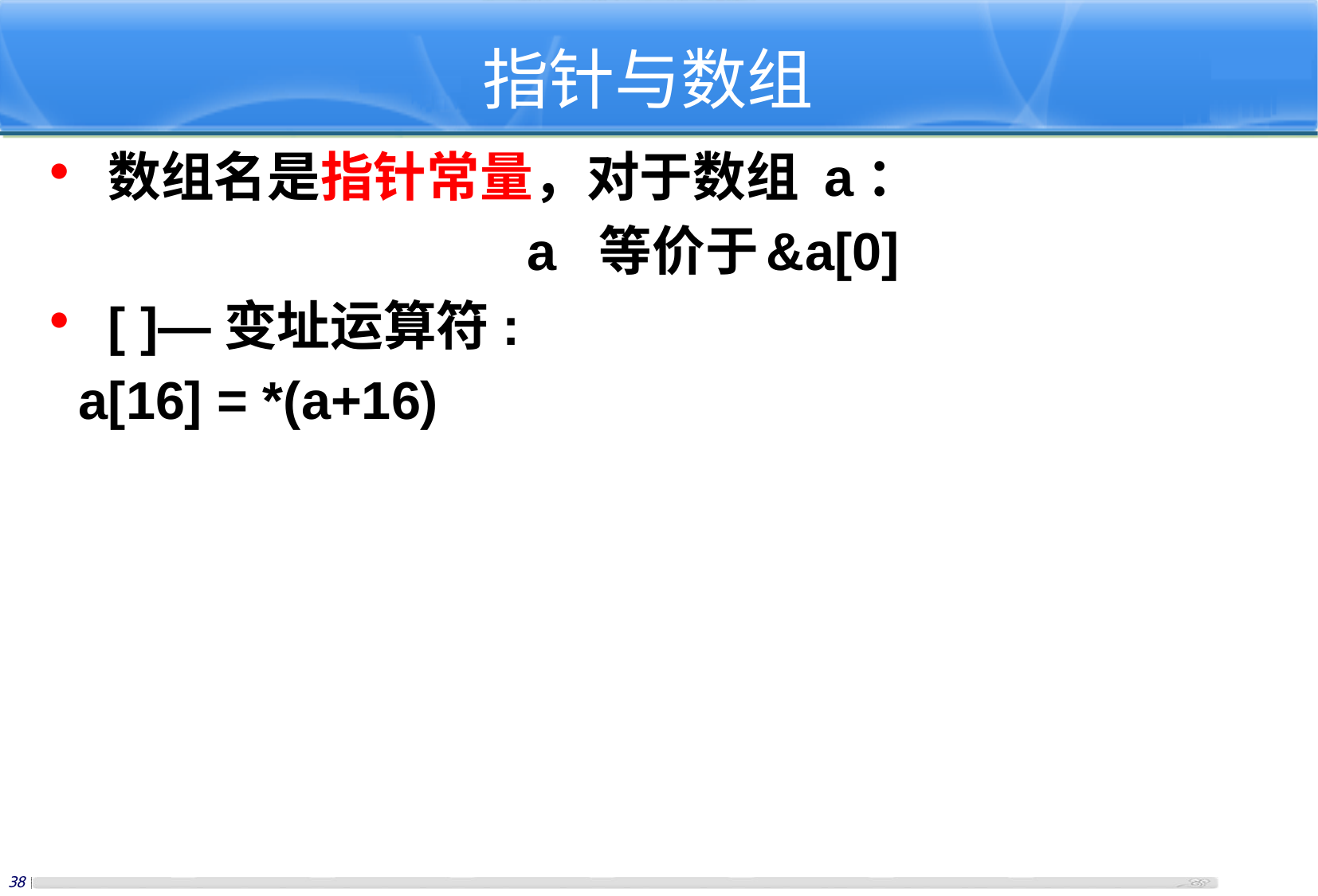

指针与数组
数组名是指针常量，对于数组 a：
 				a  等价于	&a[0]
[ ]—变址运算符:
  a[16] = *(a+16)